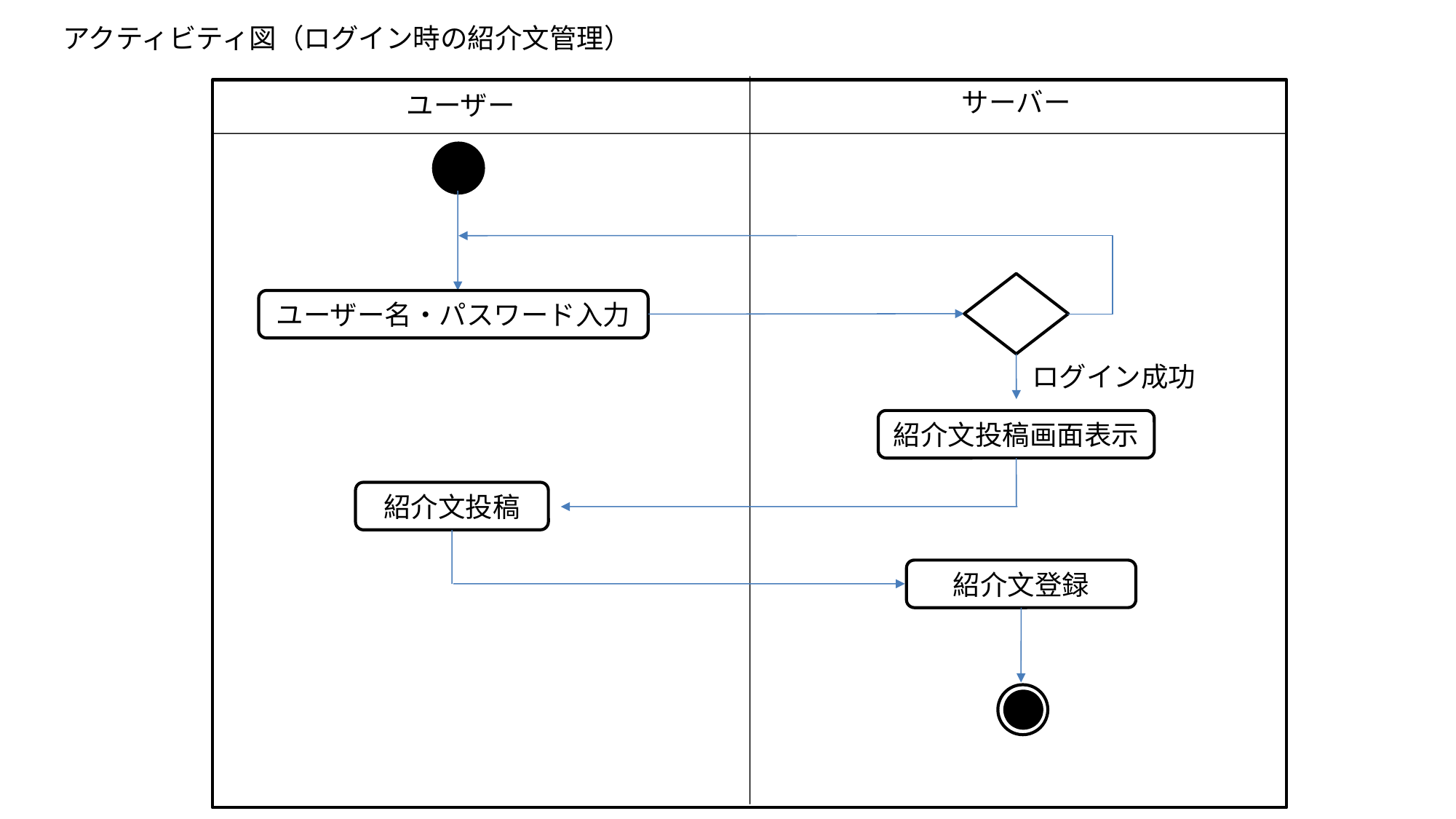

アクティビティ図（ログイン時の紹介文管理）

サーバー
ユーザー

ユーザー名・パスワード入力

ログイン成功
紹介文投稿画面表示

紹介文投稿

紹介文登録